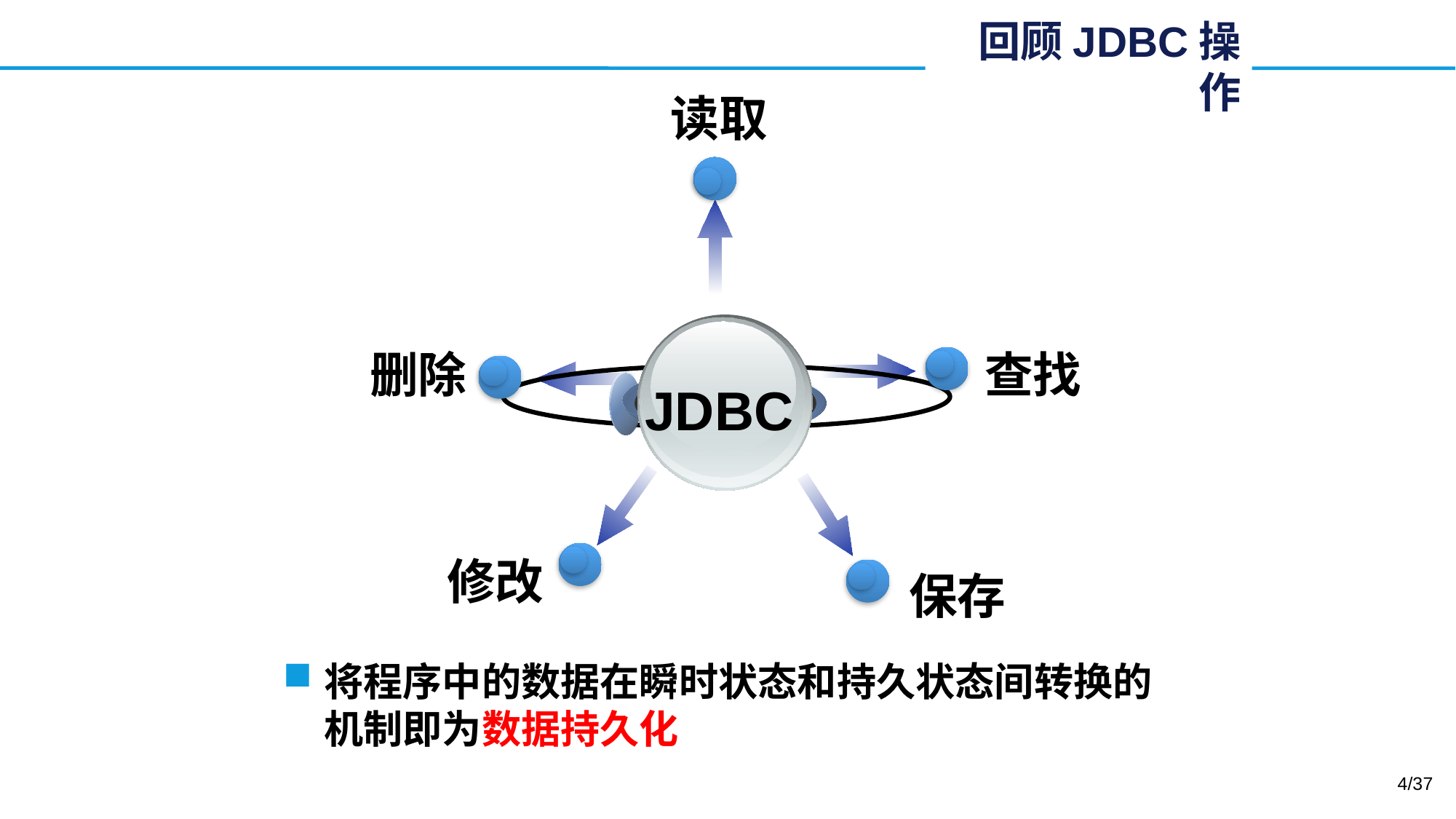

# 回顾JDBC操作
读取

删除
查找

JDBC

修改

保存
将程序中的数据在瞬时状态和持久状态间转换的机制即为数据持久化
4/37